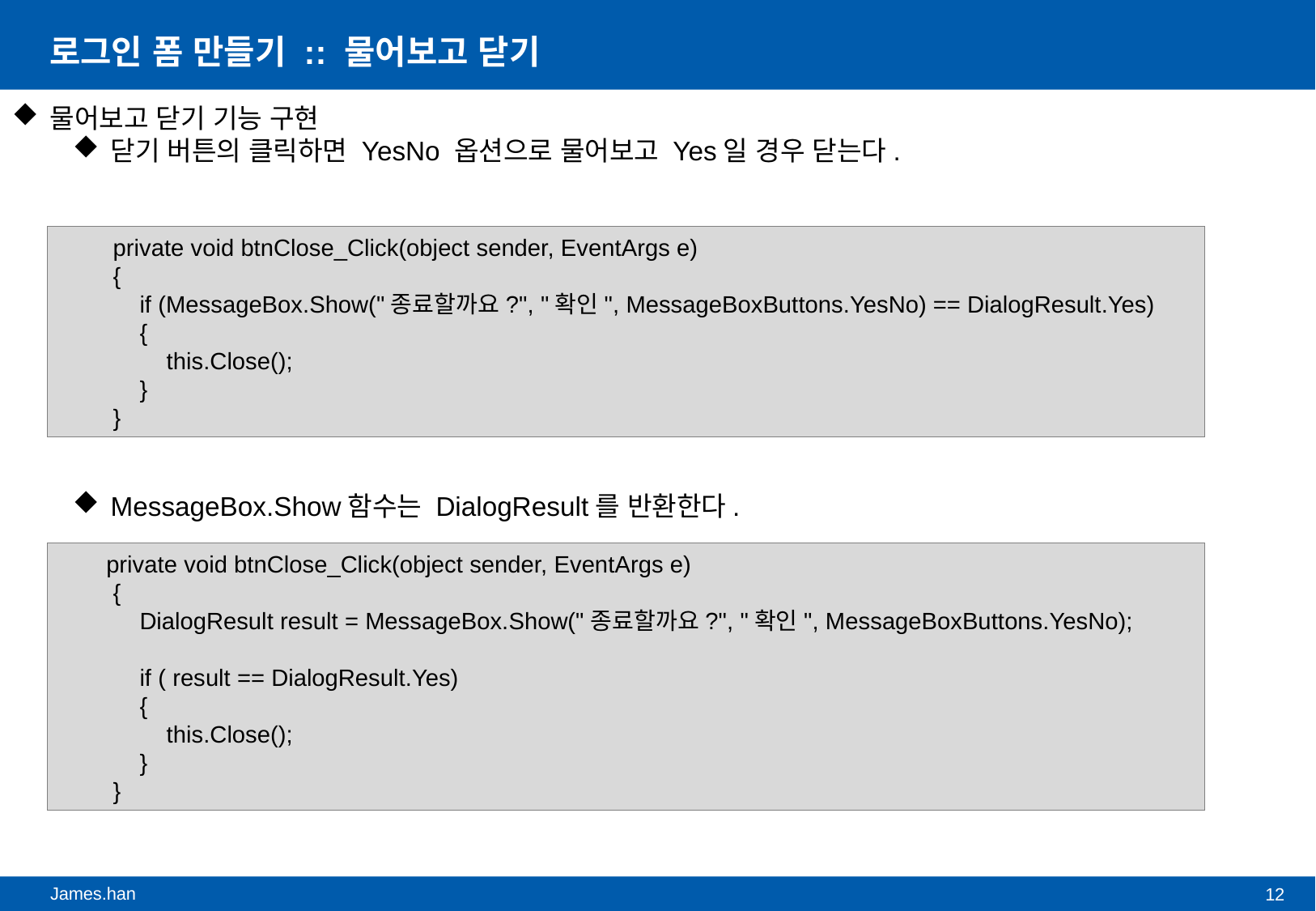

# 로그인 폼 만들기 :: 물어보고 닫기
물어보고 닫기 기능 구현
닫기 버튼의 클릭하면 YesNo 옵션으로 물어보고 Yes일 경우 닫는다.

MessageBox.Show함수는 DialogResult를 반환한다.
        private void btnClose_Click(object sender, EventArgs e)
        {
            if (MessageBox.Show("종료할까요?", "확인", MessageBoxButtons.YesNo) == DialogResult.Yes)
            {
                this.Close();
            }
        }
       private void btnClose_Click(object sender, EventArgs e)
        {
            DialogResult result = MessageBox.Show("종료할까요?", "확인", MessageBoxButtons.YesNo);

            if ( result == DialogResult.Yes)
            {
                this.Close();
            }
        }
12